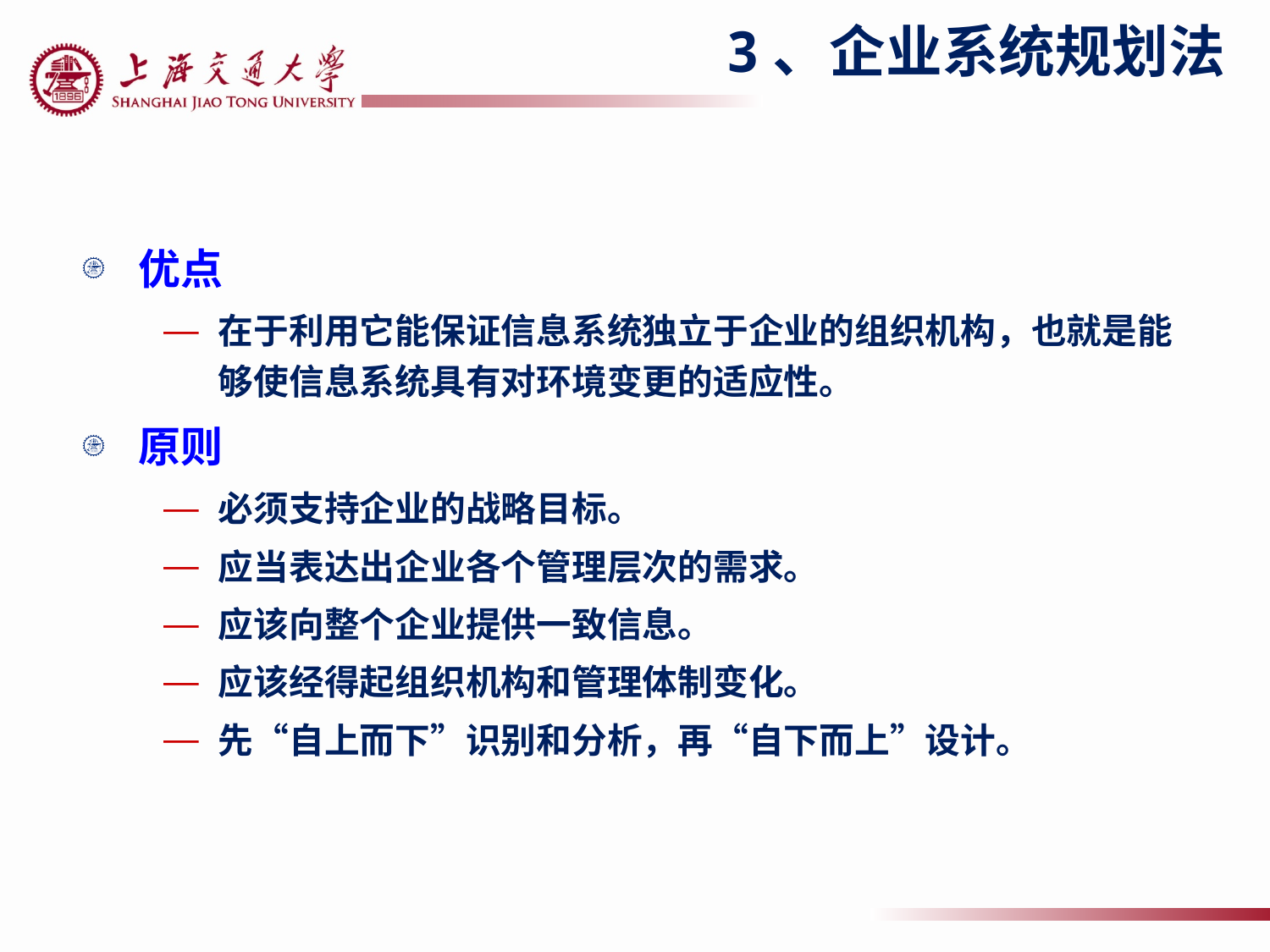

# 3、企业系统规划法
优点
在于利用它能保证信息系统独立于企业的组织机构，也就是能够使信息系统具有对环境变更的适应性。
原则
必须支持企业的战略目标。
应当表达出企业各个管理层次的需求。
应该向整个企业提供一致信息。
应该经得起组织机构和管理体制变化。
先“自上而下”识别和分析，再“自下而上”设计。